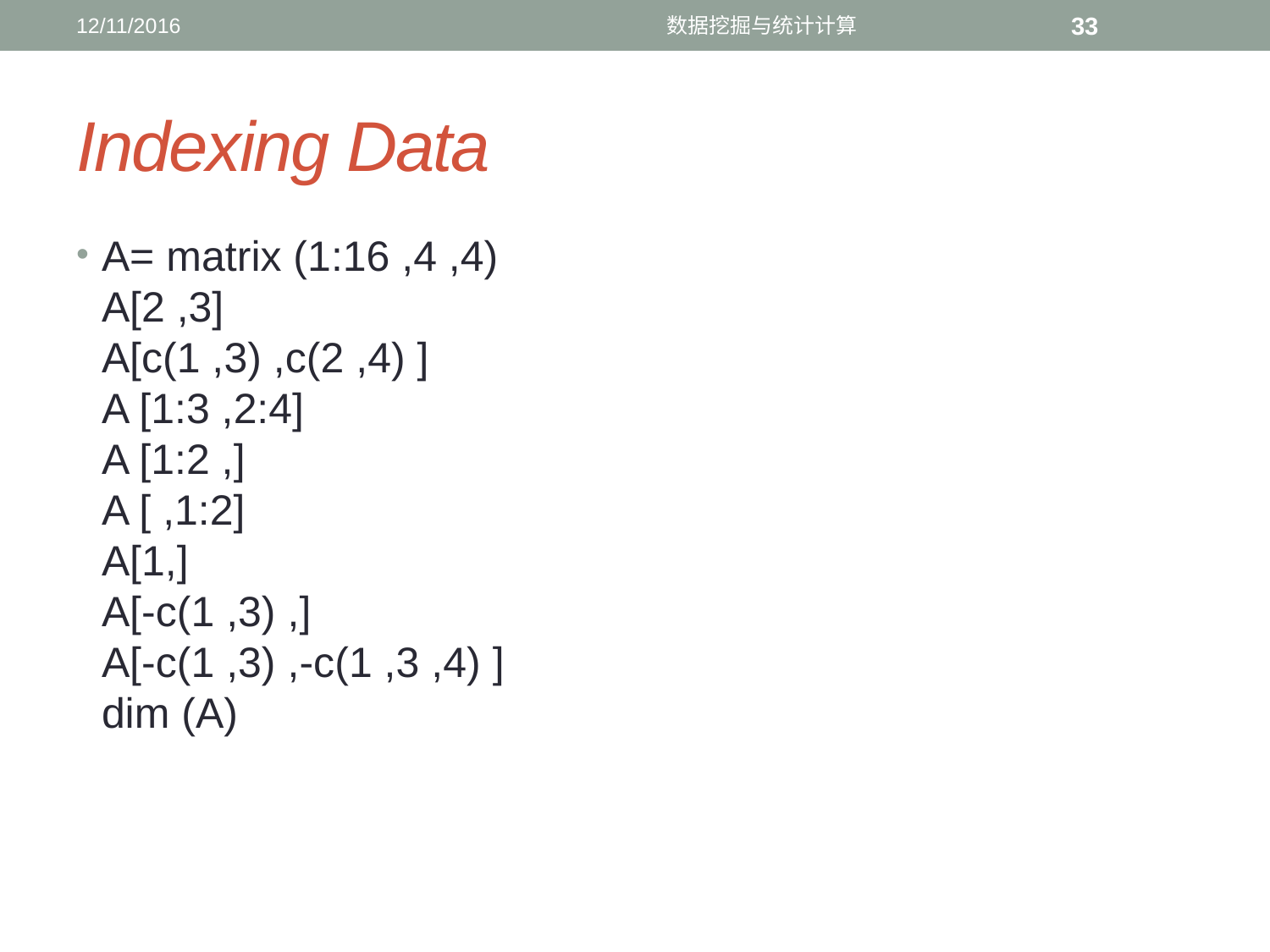

12/11/2016
数据挖掘与统计计算
33
# Indexing Data
A= matrix (1:16 ,4 ,4)
A[2 ,3]
A[c(1 ,3) ,c(2 ,4) ]
A [1:3 ,2:4]
A [1:2 ,]
A [ ,1:2]
A[1,]
A[-c(1 ,3) ,]
A[-c(1 ,3) ,-c(1 ,3 ,4) ]
dim (A)